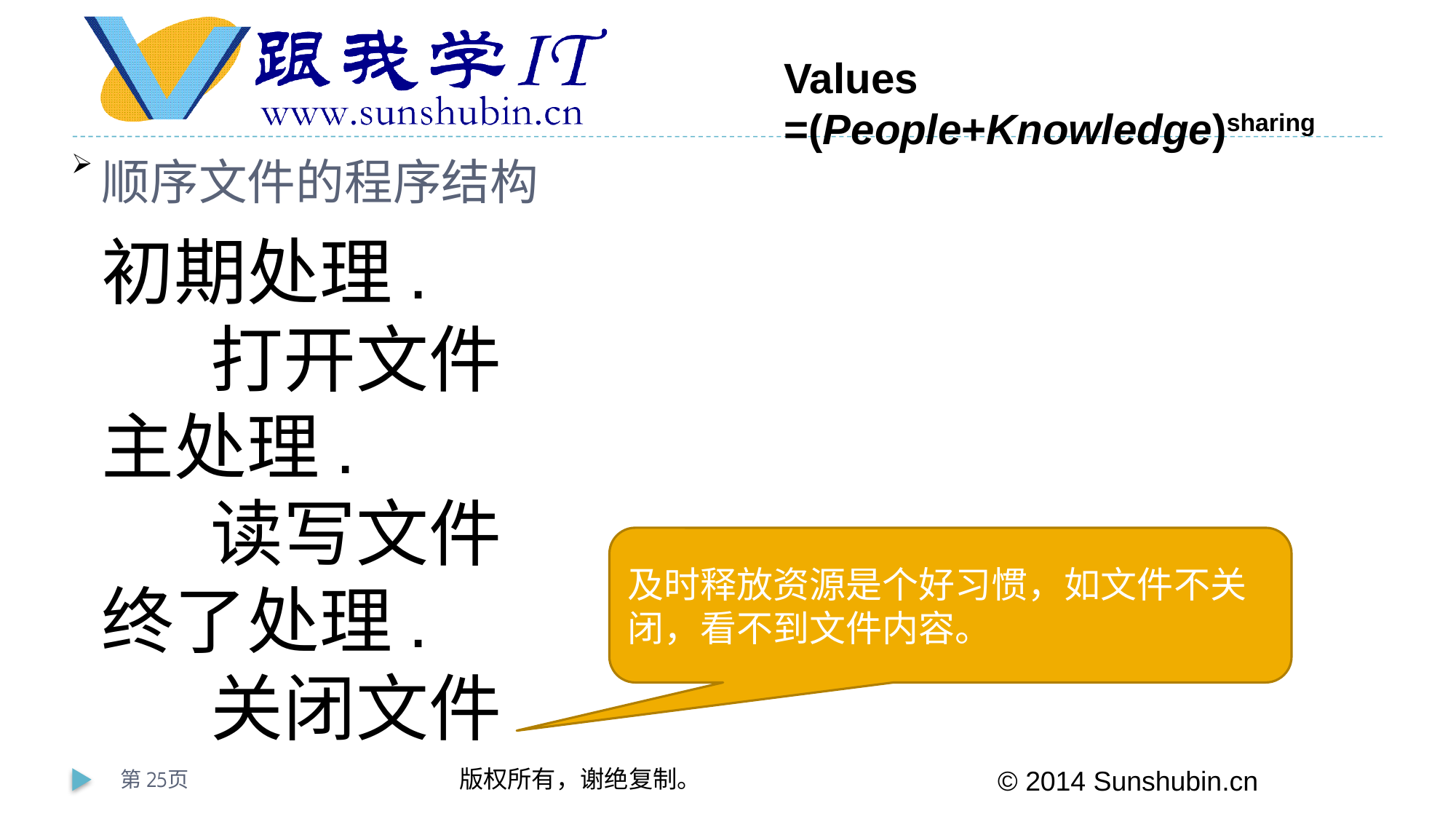

顺序文件的程序结构
初期处理.
	打开文件
主处理.
	读写文件
终了处理.
	关闭文件
及时释放资源是个好习惯，如文件不关闭，看不到文件内容。
第25页